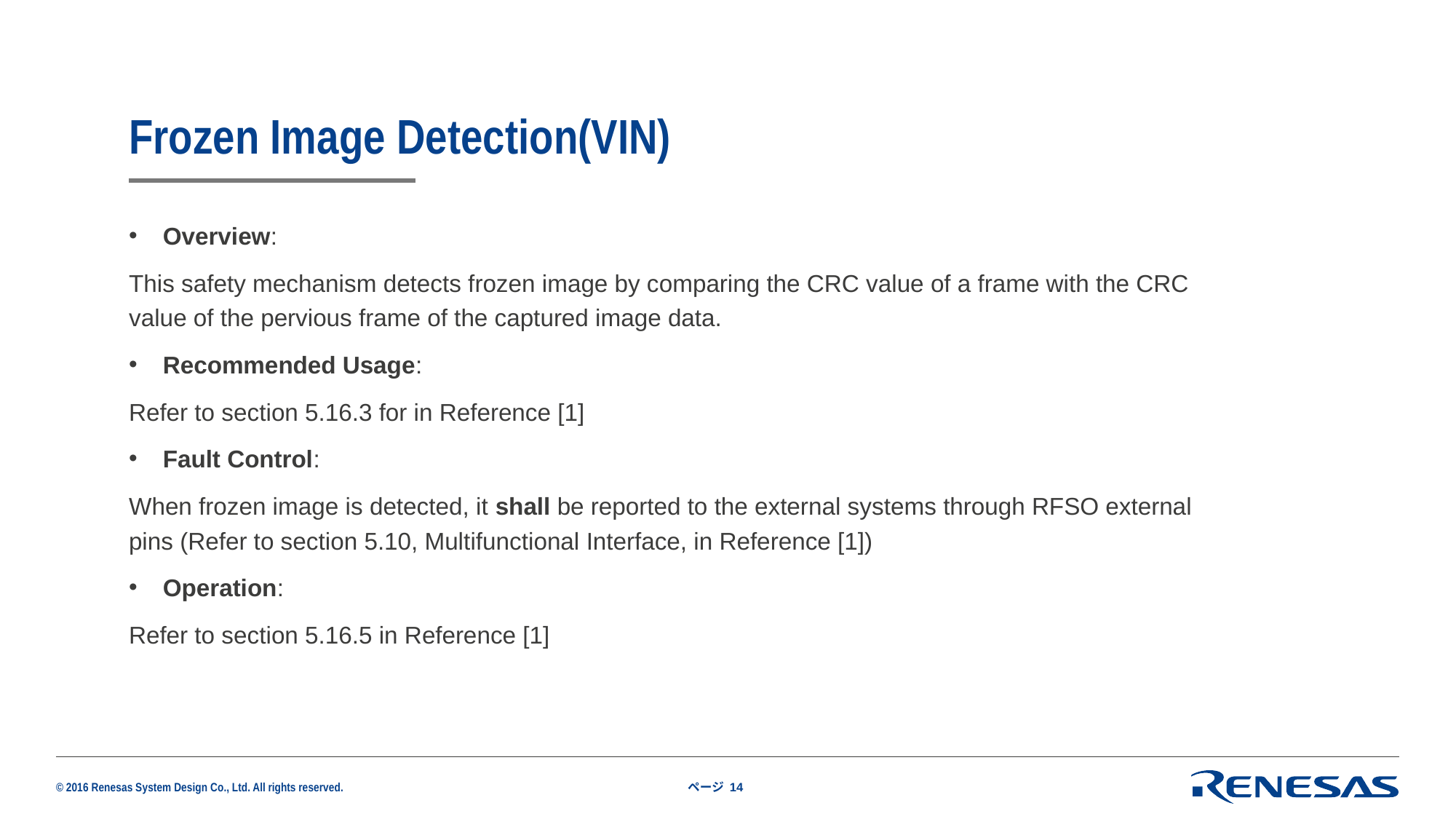

# Frozen Image Detection(VIN)
Overview:
This safety mechanism detects frozen image by comparing the CRC value of a frame with the CRC value of the pervious frame of the captured image data.
Recommended Usage:
Refer to section 5.16.3 for in Reference [1]
Fault Control:
When frozen image is detected, it shall be reported to the external systems through RFSO external pins (Refer to section 5.10, Multifunctional Interface, in Reference [1])
Operation:
Refer to section 5.16.5 in Reference [1]
ページ 14